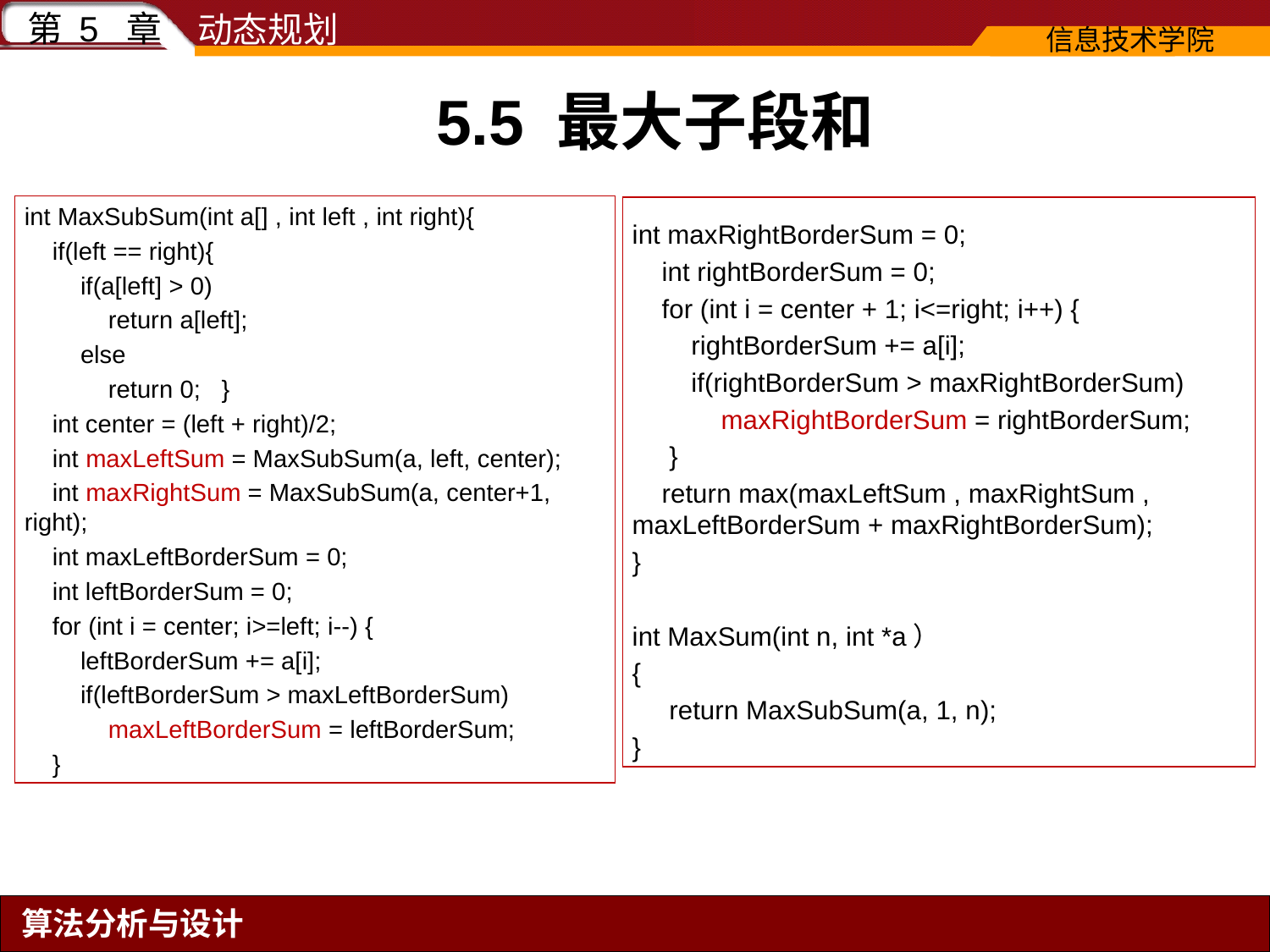

5.5 最大子段和
int MaxSubSum(int a[] , int left , int right){
    if(left == right){
        if(a[left] > 0)
            return a[left];
        else
            return 0;   }
    int center = (left + right)/2;
    int maxLeftSum = MaxSubSum(a, left, center);
    int maxRightSum = MaxSubSum(a, center+1, right);
    int maxLeftBorderSum = 0;
    int leftBorderSum = 0;
    for (int i = center; i>=left; i--) {
        leftBorderSum += a[i];
        if(leftBorderSum > maxLeftBorderSum)
            maxLeftBorderSum = leftBorderSum;
    }
int maxRightBorderSum = 0;
    int rightBorderSum = 0;
    for (int i = center + 1; i<=right; i++) {
        rightBorderSum += a[i];
        if(rightBorderSum > maxRightBorderSum)
            maxRightBorderSum = rightBorderSum;
     }
    return max(maxLeftSum , maxRightSum , maxLeftBorderSum + maxRightBorderSum);
}

int MaxSum(int n, int *a）
{
     return MaxSubSum(a, 1, n);
}